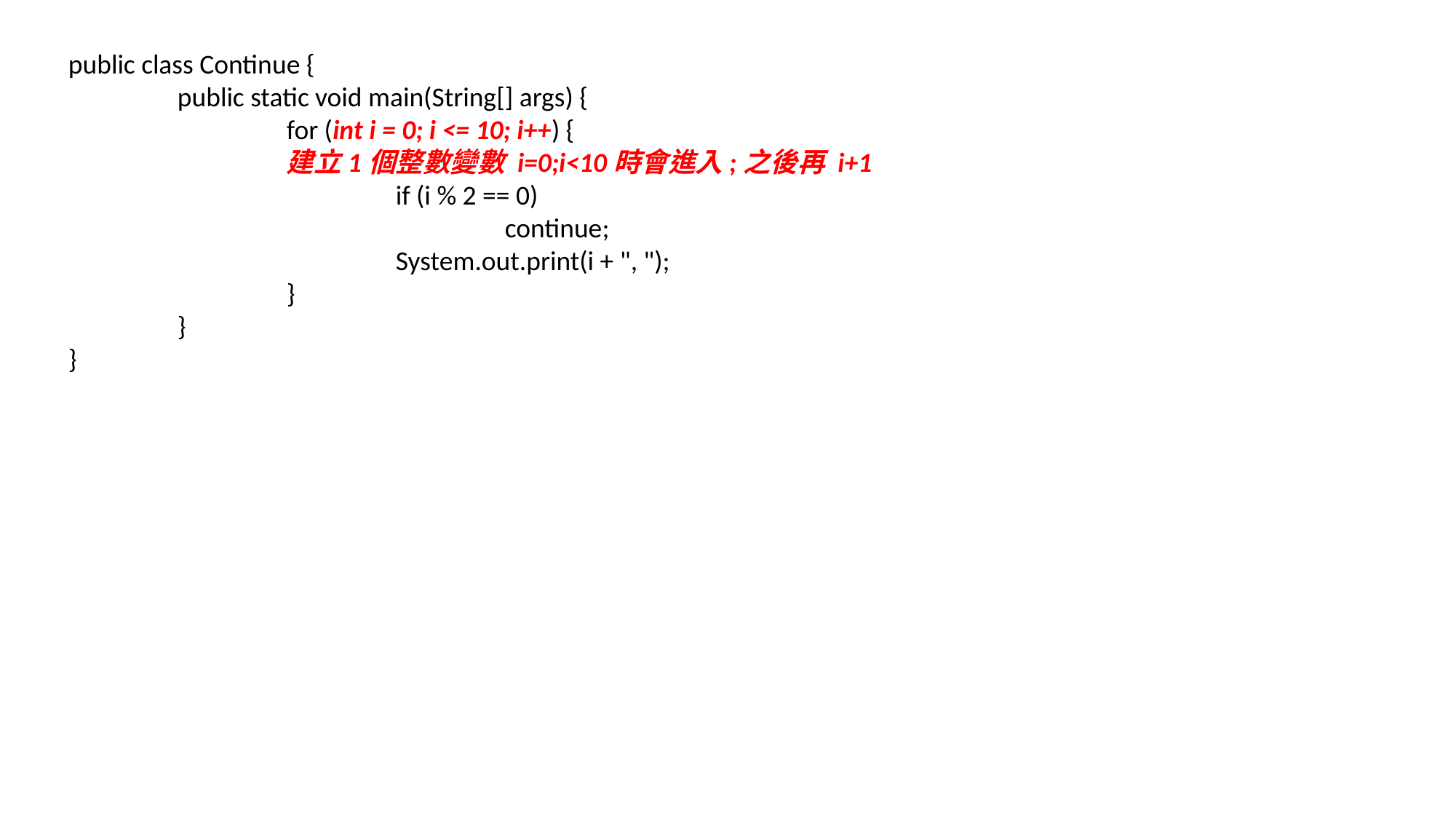

public class Continue {
	public static void main(String[] args) {
		for (int i = 0; i <= 10; i++) {
		建立1個整數變數 i=0;i<10時會進入;之後再 i+1
			if (i % 2 == 0)
				continue;
			System.out.print(i + ", ");
		}
	}
}